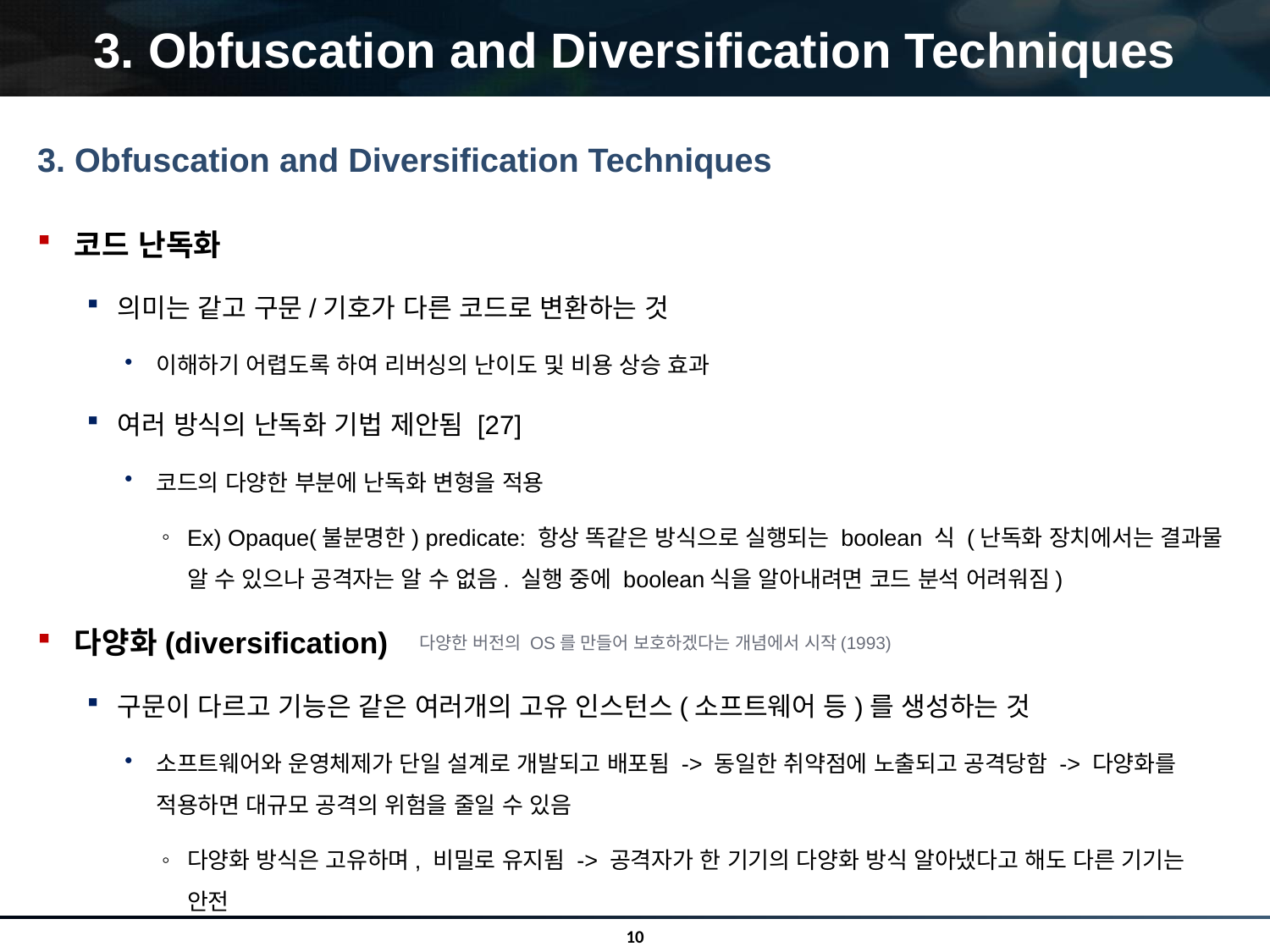

# 3. Obfuscation and Diversification Techniques
3. Obfuscation and Diversification Techniques
코드 난독화
의미는 같고 구문/기호가 다른 코드로 변환하는 것
이해하기 어렵도록 하여 리버싱의 난이도 및 비용 상승 효과
여러 방식의 난독화 기법 제안됨 [27]
코드의 다양한 부분에 난독화 변형을 적용
Ex) Opaque(불분명한) predicate: 항상 똑같은 방식으로 실행되는 boolean 식 (난독화 장치에서는 결과물 알 수 있으나 공격자는 알 수 없음. 실행 중에 boolean식을 알아내려면 코드 분석 어려워짐)
다양화(diversification)
구문이 다르고 기능은 같은 여러개의 고유 인스턴스(소프트웨어 등)를 생성하는 것
소프트웨어와 운영체제가 단일 설계로 개발되고 배포됨 -> 동일한 취약점에 노출되고 공격당함 -> 다양화를 적용하면 대규모 공격의 위험을 줄일 수 있음
다양화 방식은 고유하며, 비밀로 유지됨 -> 공격자가 한 기기의 다양화 방식 알아냈다고 해도 다른 기기는 안전

다양한 버전의 OS를 만들어 보호하겠다는 개념에서 시작(1993)